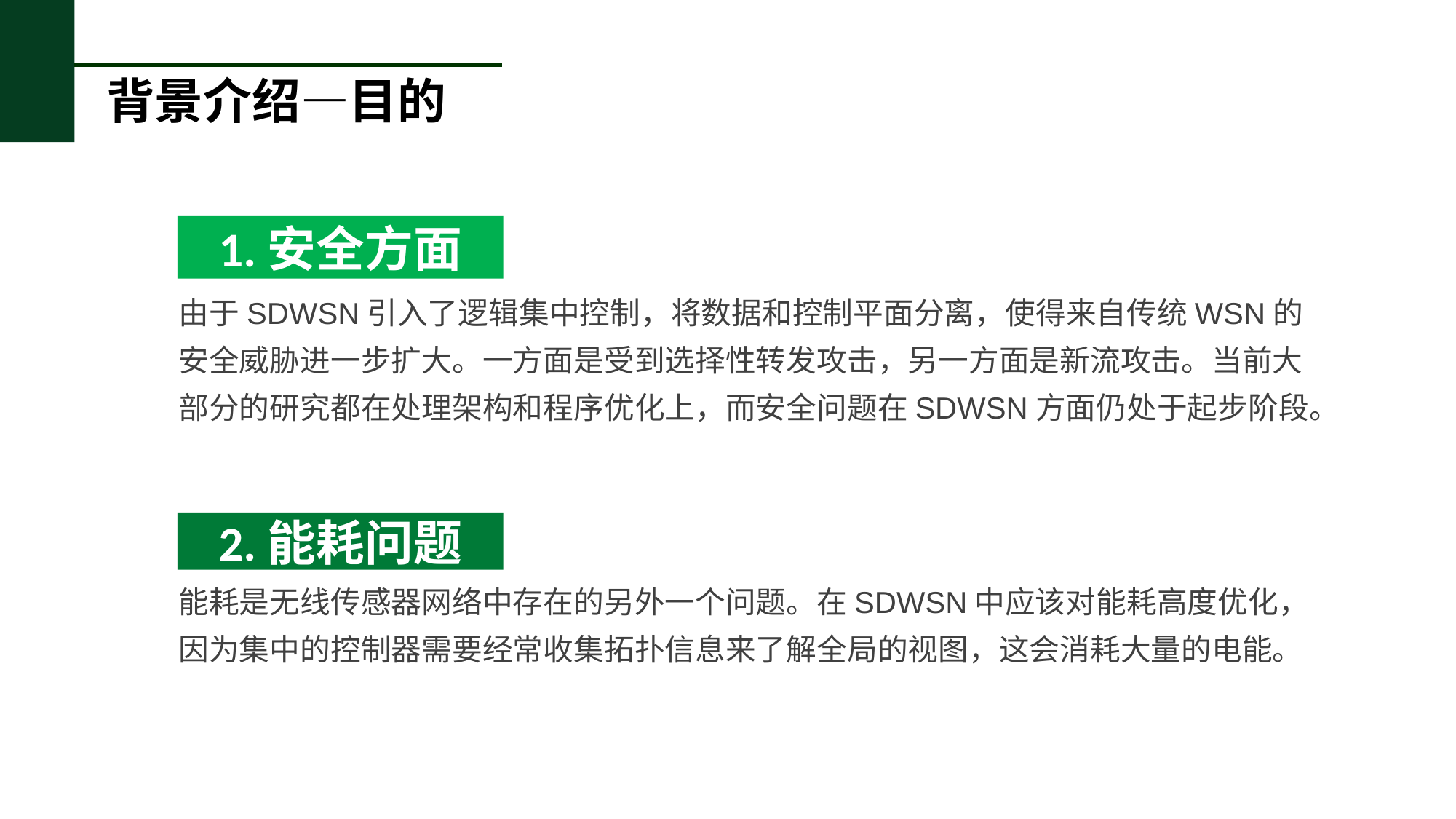

背景介绍—目的
1.安全方面
由于SDWSN引入了逻辑集中控制，将数据和控制平面分离，使得来自传统WSN的安全威胁进一步扩大。一方面是受到选择性转发攻击，另一方面是新流攻击。当前大部分的研究都在处理架构和程序优化上，而安全问题在SDWSN方面仍处于起步阶段。
2.能耗问题
能耗是无线传感器网络中存在的另外一个问题。在SDWSN中应该对能耗高度优化，因为集中的控制器需要经常收集拓扑信息来了解全局的视图，这会消耗大量的电能。